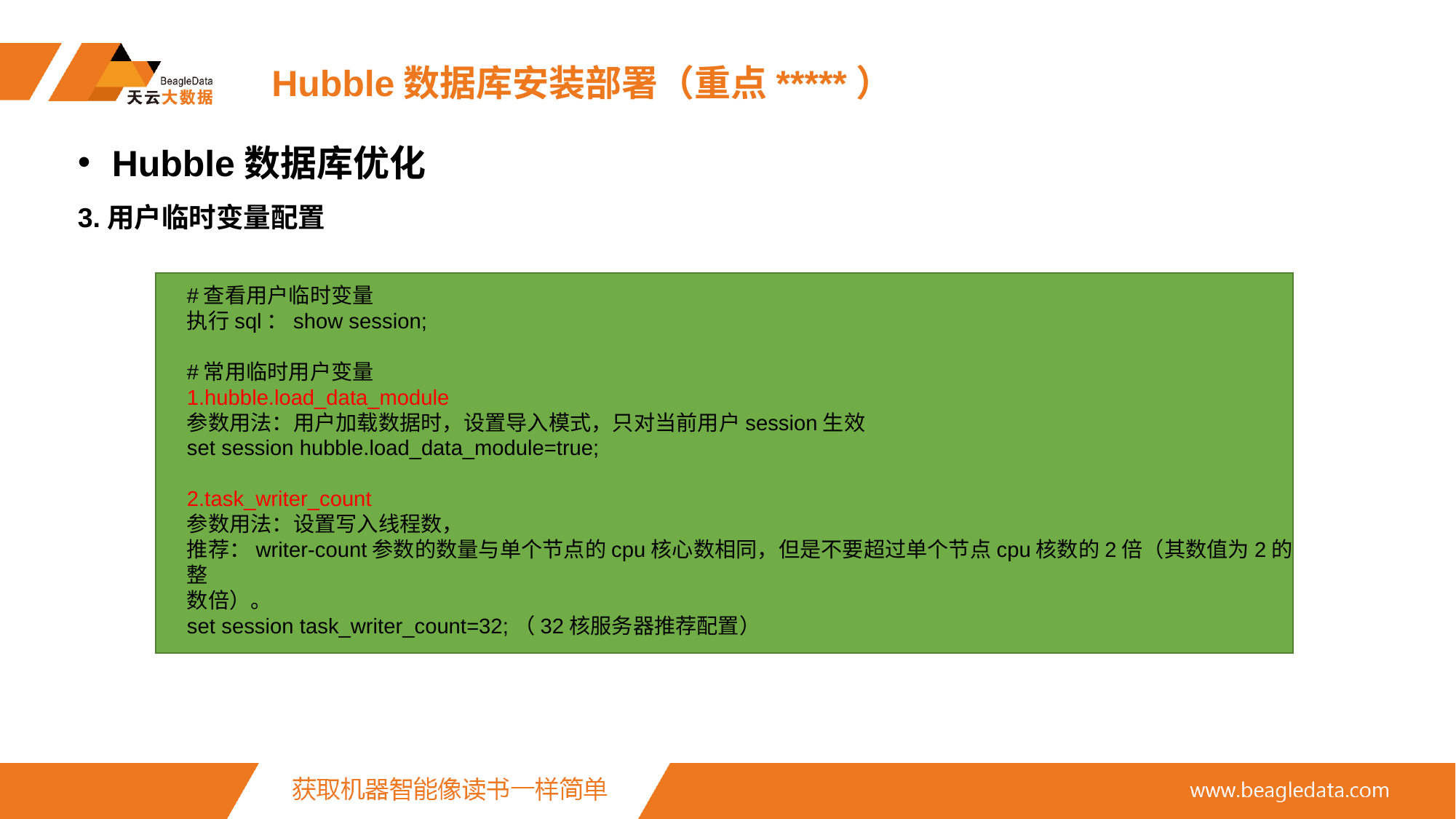

# Hubble数据库安装部署（重点*****）
Hubble数据库优化
3.用户临时变量配置

	#查看用户临时变量
执行sql：show session;

#常用临时用户变量
1.hubble.load_data_module
参数用法：用户加载数据时，设置导入模式，只对当前用户session生效
set session hubble.load_data_module=true;

2.task_writer_count
参数用法：设置写入线程数，
推荐：writer-count参数的数量与单个节点的cpu核心数相同，但是不要超过单个节点cpu核数的2倍（其数值为2的整
数倍）。
set session task_writer_count=32;（32核服务器推荐配置）